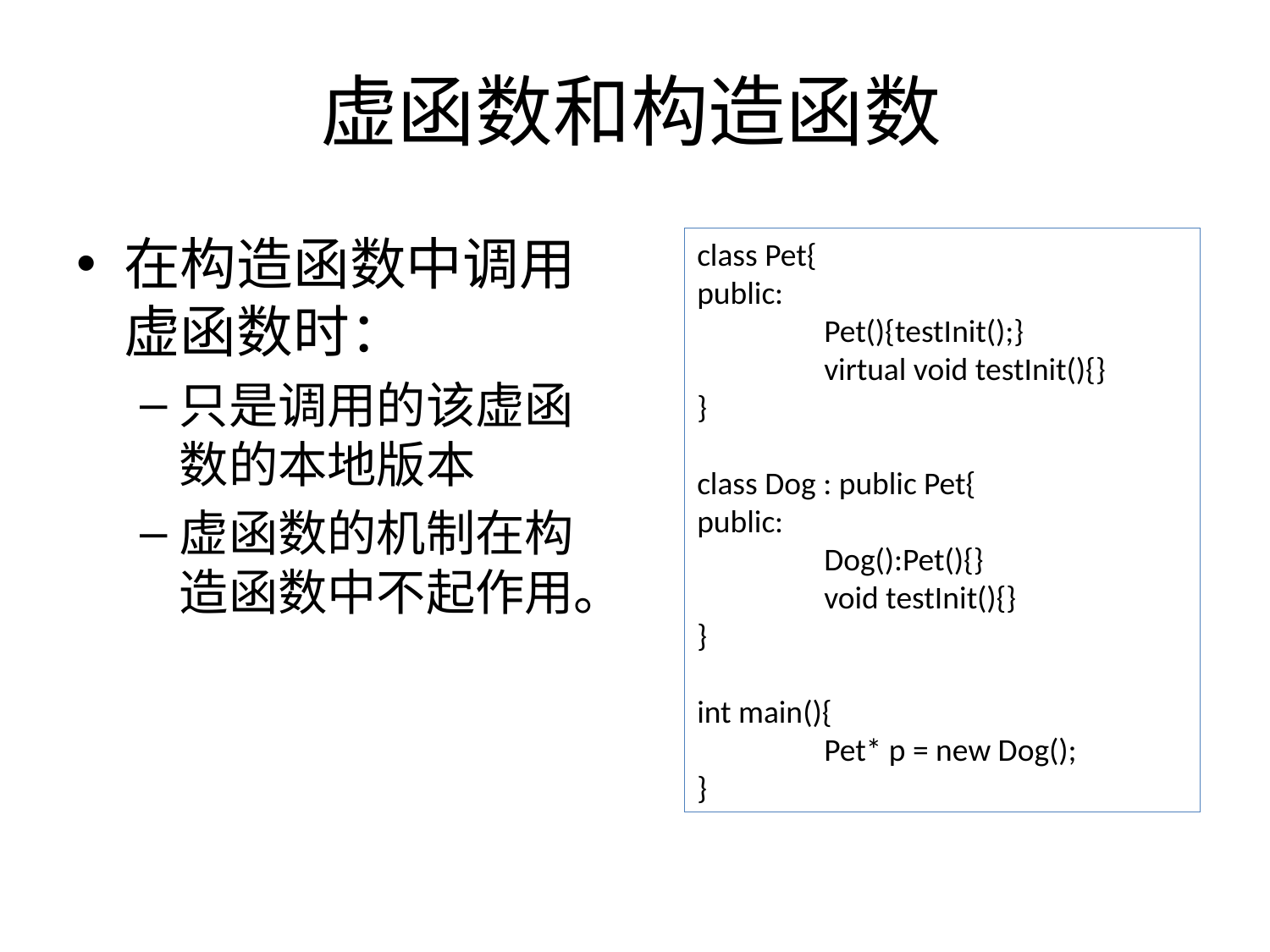

# 虚函数和构造函数
在构造函数中调用虚函数时：
只是调用的该虚函数的本地版本
虚函数的机制在构造函数中不起作用。
class Pet{
public:
	Pet(){testInit();}
	virtual void testInit(){}
}

class Dog : public Pet{
public:
	Dog():Pet(){}
	void testInit(){}
}

int main(){
	Pet* p = new Dog();
}